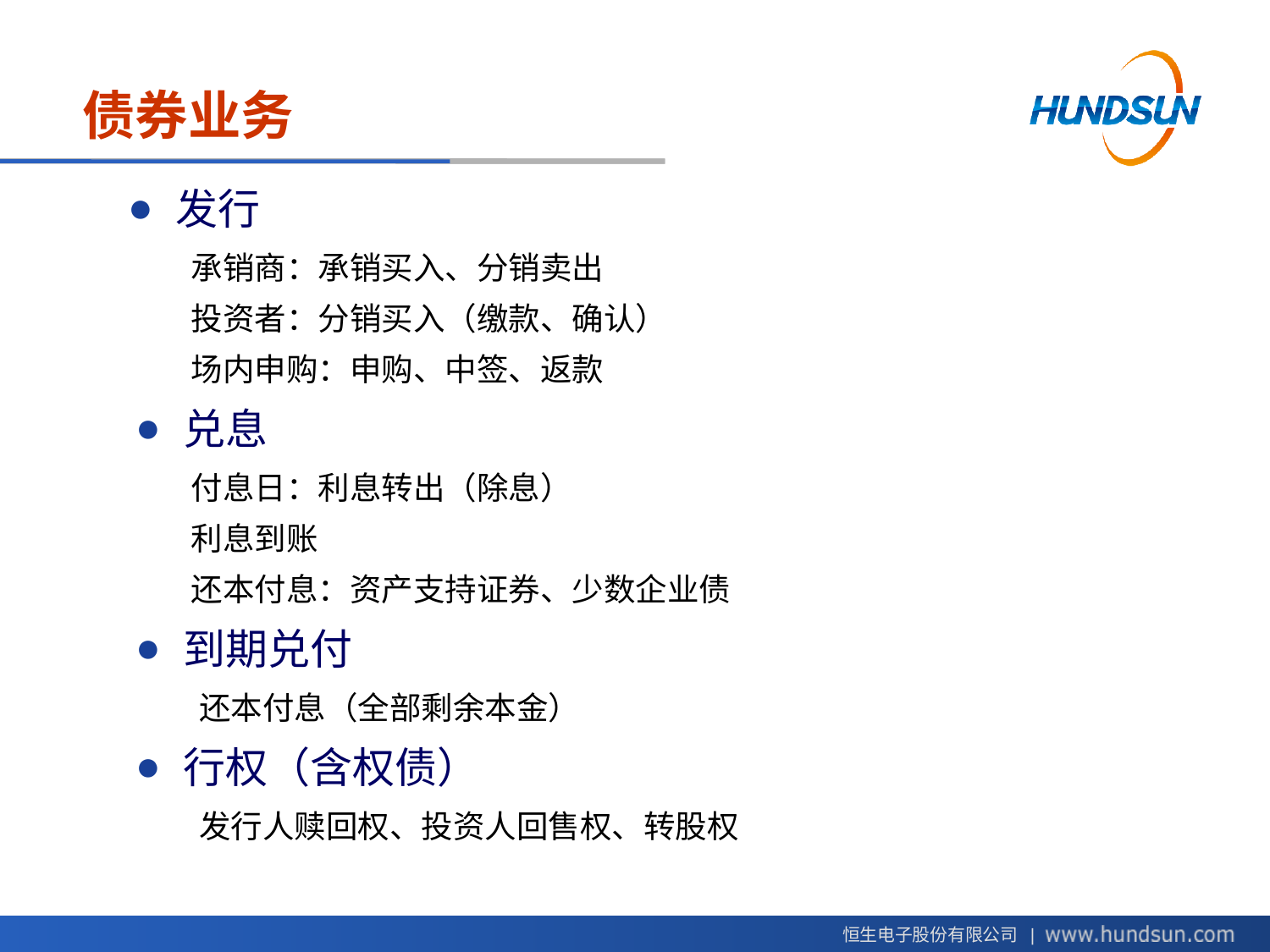

# 债券业务
发行
承销商：承销买入、分销卖出
投资者：分销买入（缴款、确认）
场内申购：申购、中签、返款
兑息
付息日：利息转出（除息）
利息到账
还本付息：资产支持证券、少数企业债
到期兑付
还本付息（全部剩余本金）
行权（含权债）
发行人赎回权、投资人回售权、转股权